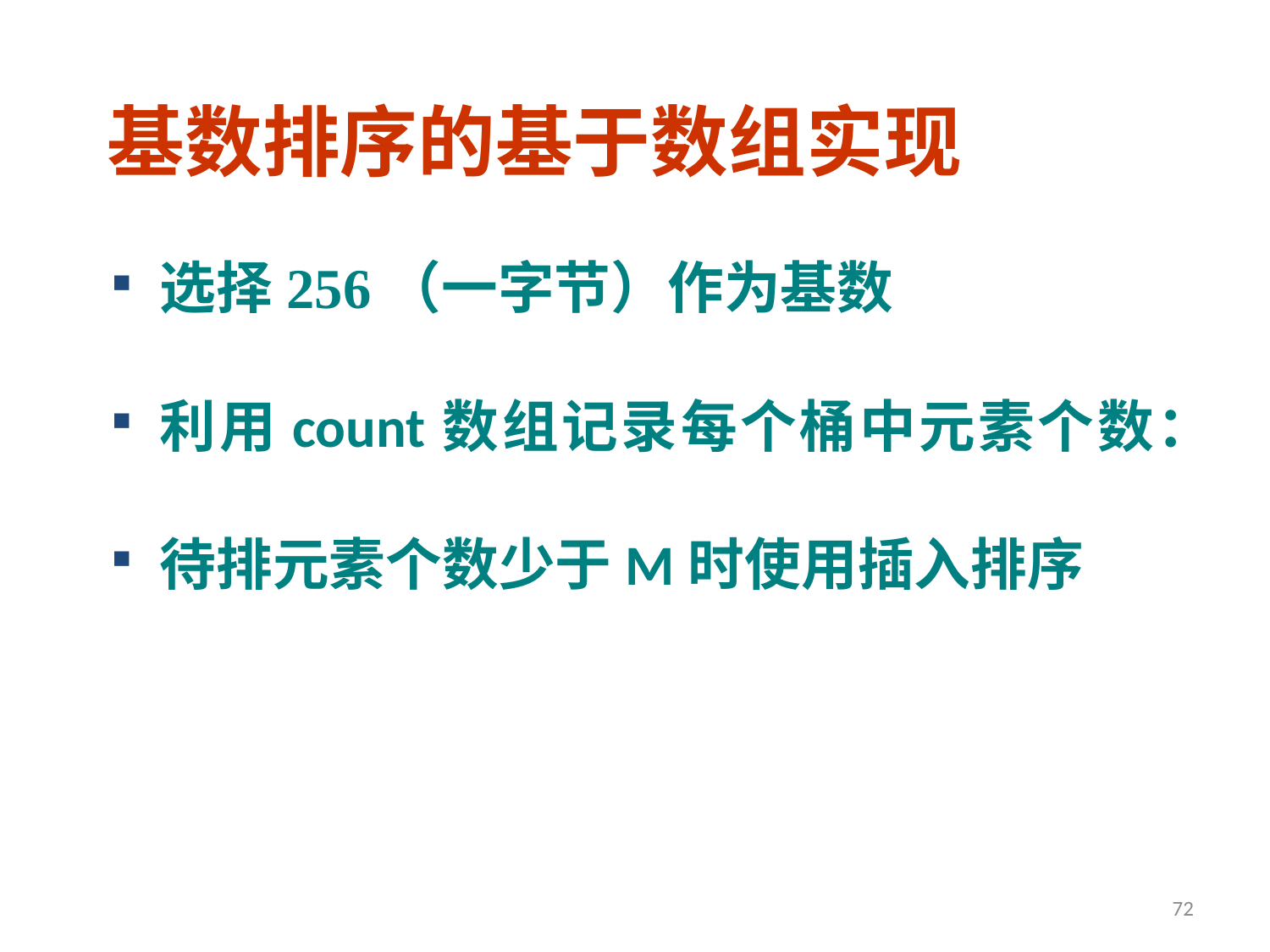

基数排序的基于数组实现
选择256（一字节）作为基数

利用count数组记录每个桶中元素个数：

待排元素个数少于M时使用插入排序
72